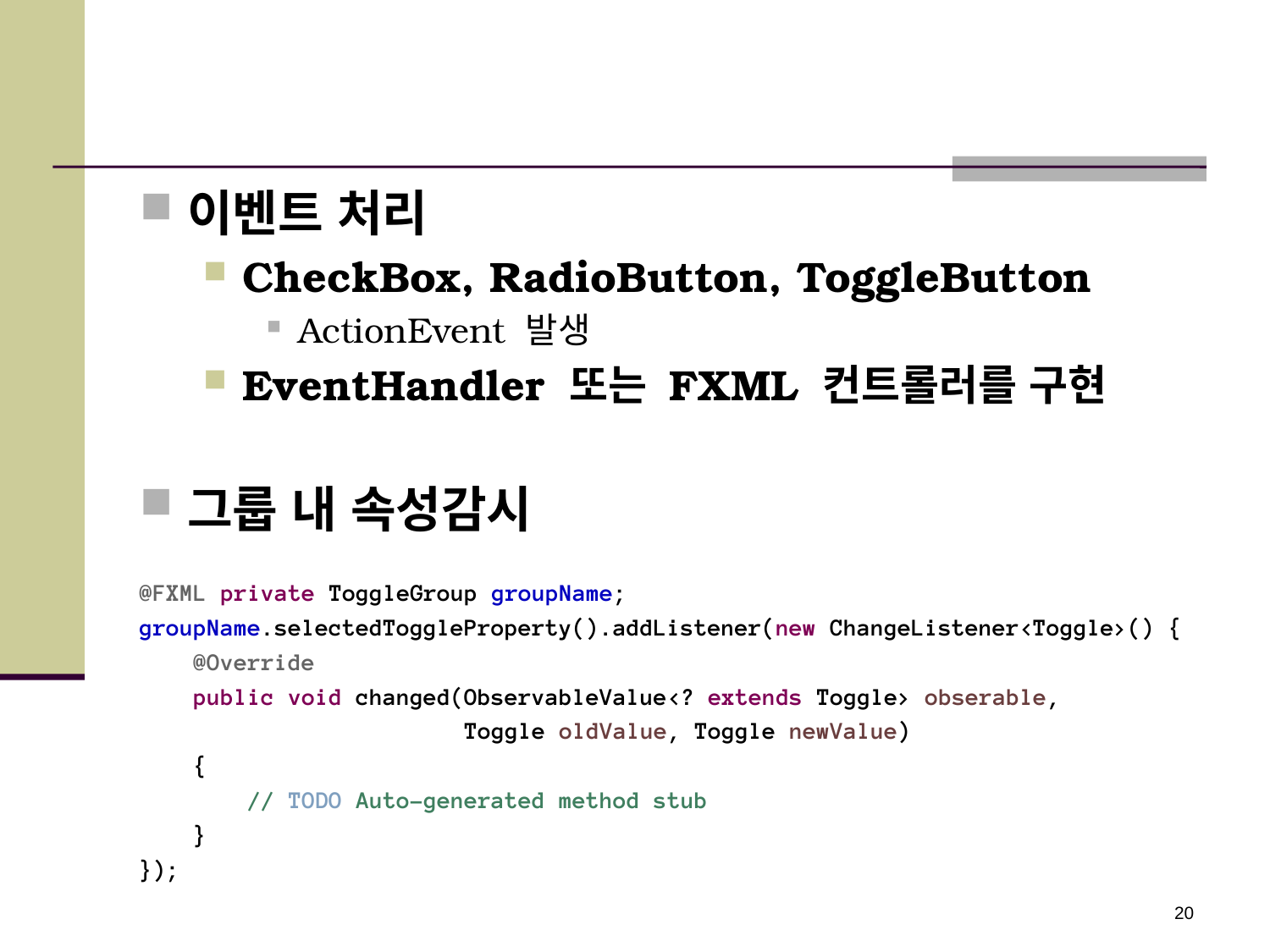

#
이벤트 처리
CheckBox, RadioButton, ToggleButton
ActionEvent 발생
EventHandler 또는 FXML 컨트롤러를 구현

그룹 내 속성감시

@FXML private ToggleGroup groupName;
groupName.selectedToggleProperty().addListener(new ChangeListener<Toggle>() {
    @Override
    public void changed(ObservableValue<? extends Toggle> obserable,
                        Toggle oldValue, Toggle newValue)
    {
        // TODO Auto-generated method stub
    }
});

20